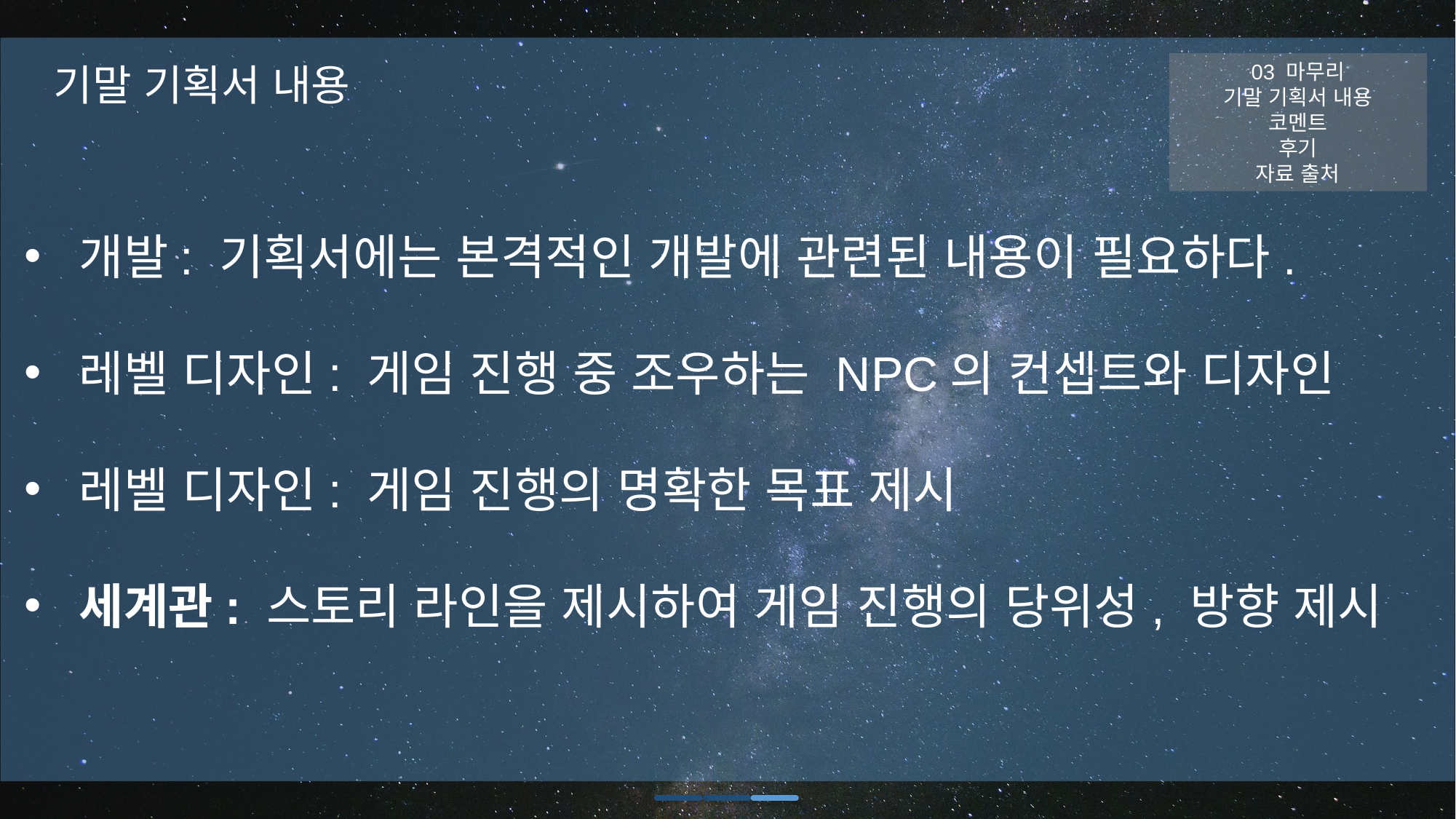

기말 기획서 내용
03 마무리
기말 기획서 내용
코멘트
후기
자료 출처

개발: 기획서에는 본격적인 개발에 관련된 내용이 필요하다.

레벨 디자인: 게임 진행 중 조우하는 NPC의 컨셉트와 디자인

레벨 디자인: 게임 진행의 명확한 목표 제시

세계관: 스토리 라인을 제시하여 게임 진행의 당위성, 방향 제시